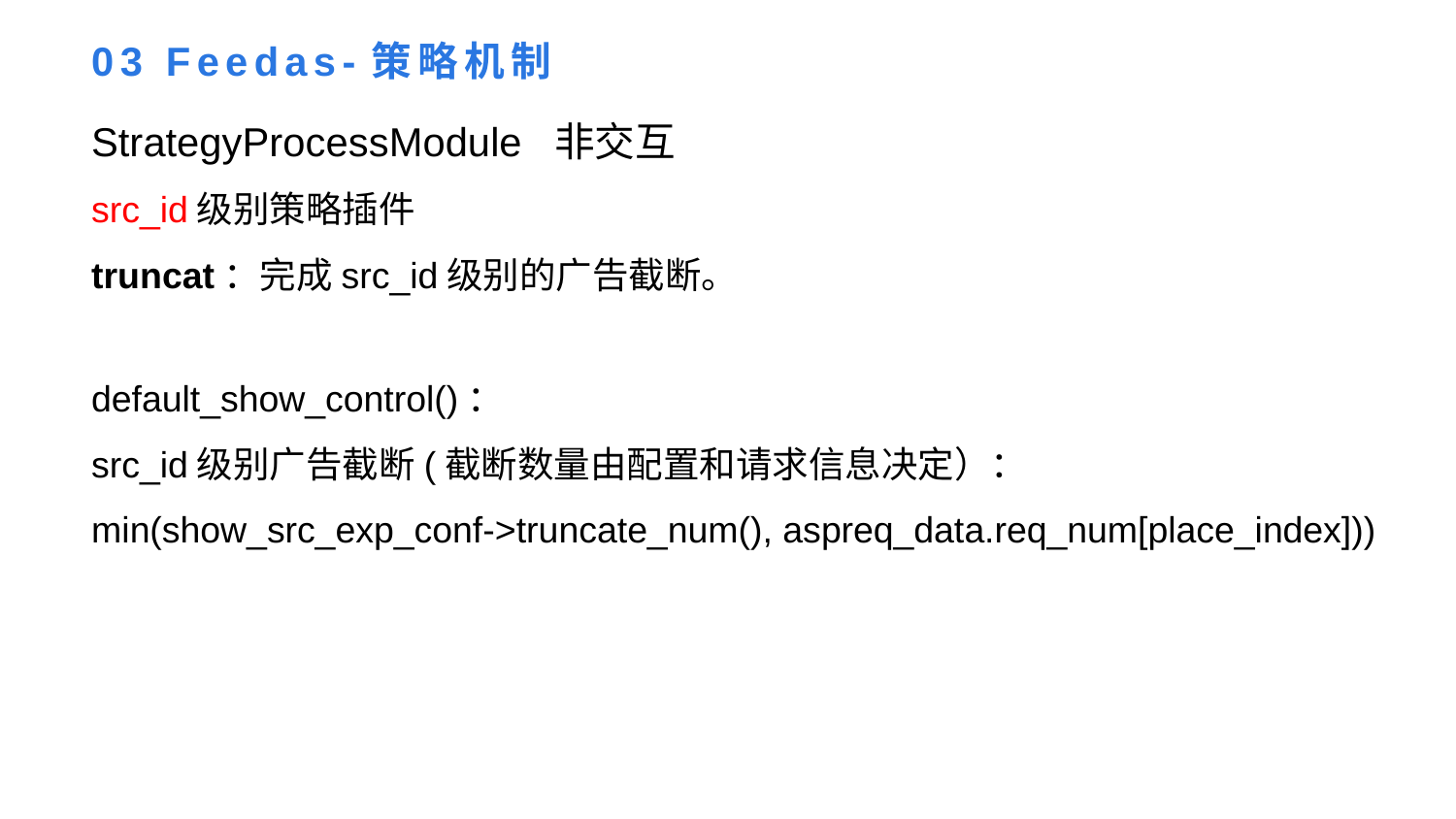

03 Feedas-策略机制
StrategyProcessModule  非交互
src_id级别策略插件
truncat：完成src_id级别的广告截断。

default_show_control()：
src_id级别广告截断(截断数量由配置和请求信息决定）：
min(show_src_exp_conf->truncate_num(), aspreq_data.req_num[place_index]))